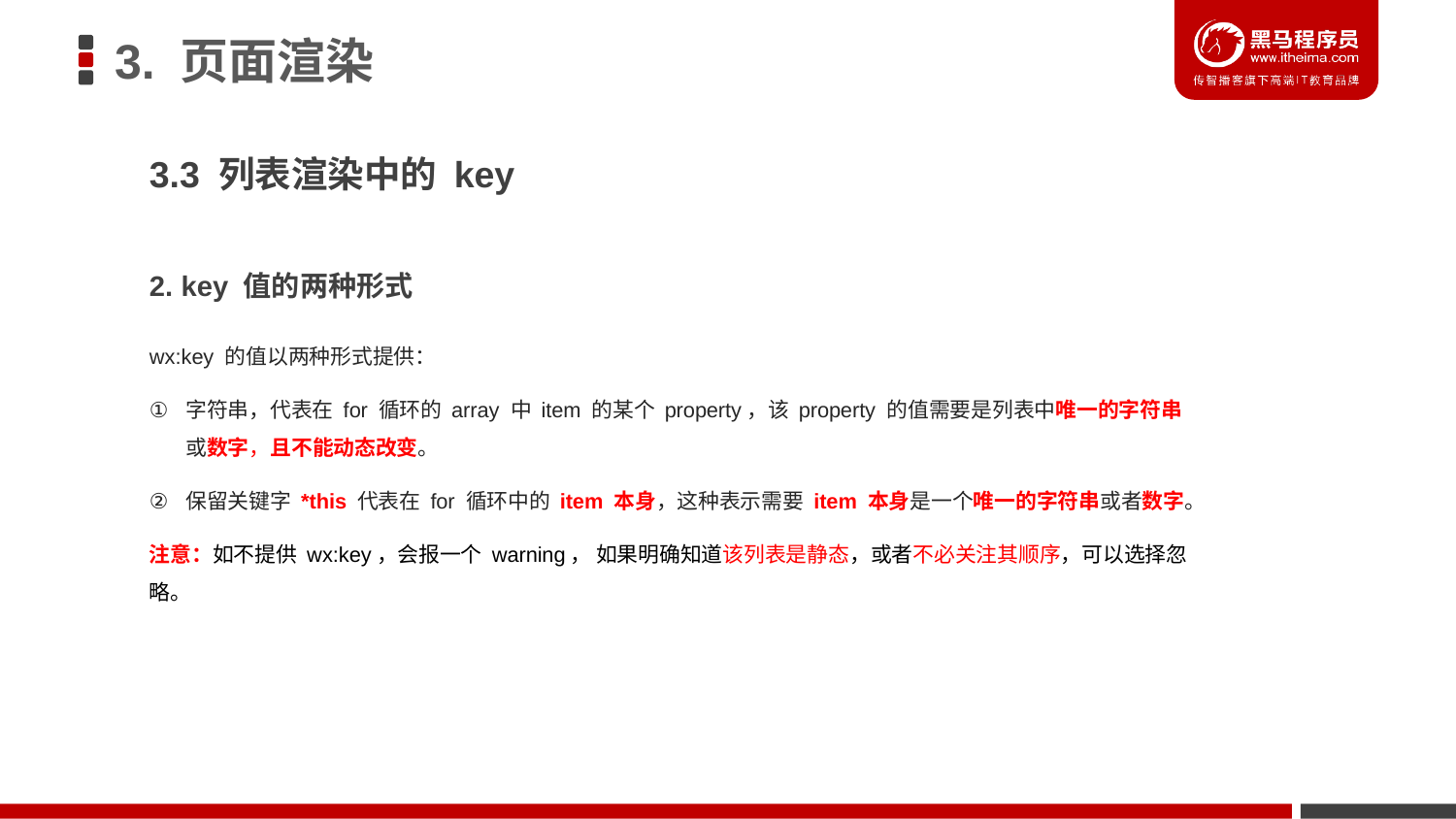

# 3. 页面渲染
3.3 列表渲染中的 key
2. key 值的两种形式
wx:key 的值以两种形式提供：
字符串，代表在 for 循环的 array 中 item 的某个 property，该 property 的值需要是列表中唯一的字符串或数字，且不能动态改变。
保留关键字 *this 代表在 for 循环中的 item 本身，这种表示需要 item 本身是一个唯一的字符串或者数字。
注意：如不提供 wx:key，会报一个 warning， 如果明确知道该列表是静态，或者不必关注其顺序，可以选择忽略。